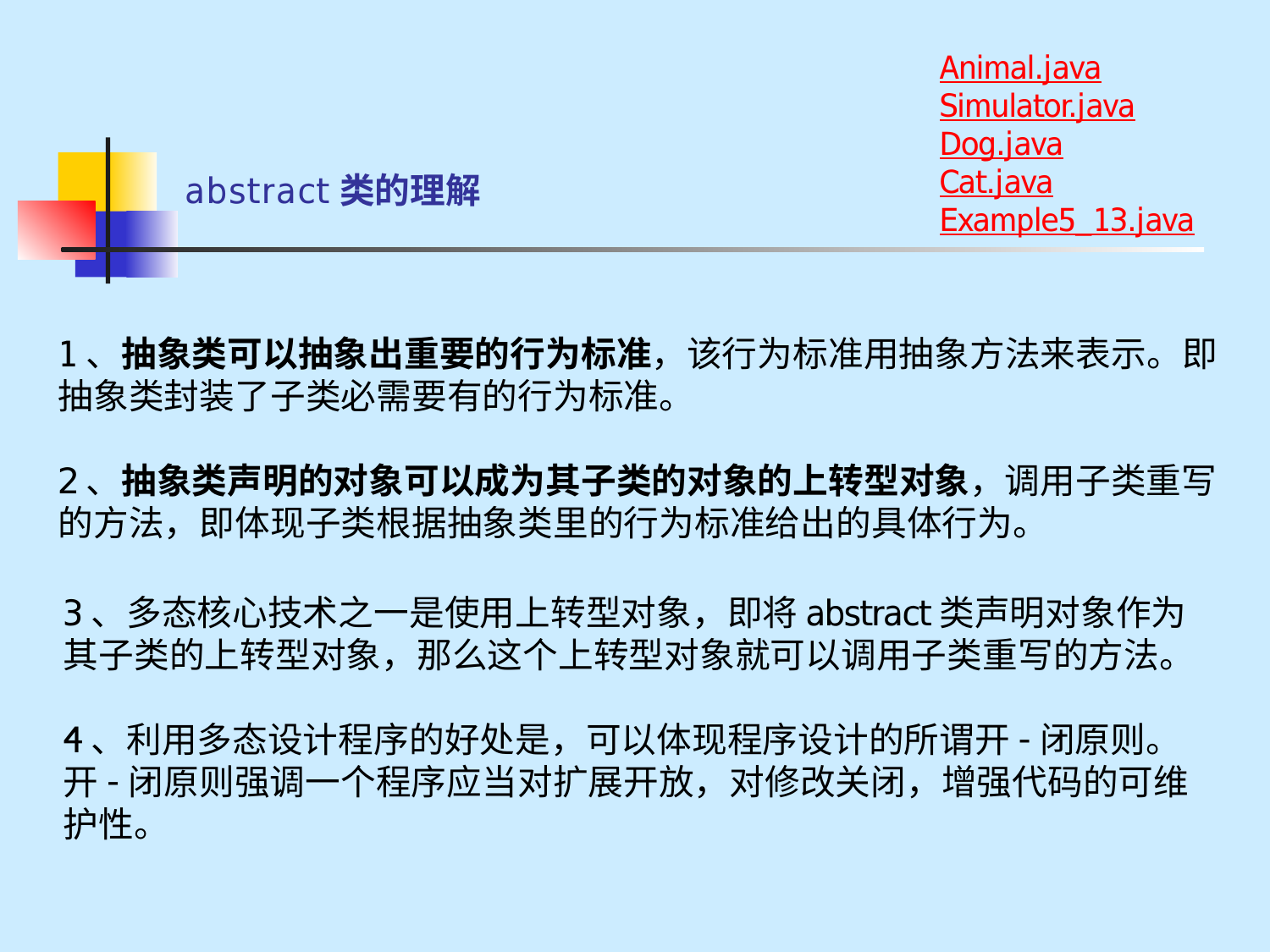

Animal.java
Simulator.java
Dog.java
Cat.java
Example5_13.java
# abstract类的理解
1、抽象类可以抽象出重要的行为标准，该行为标准用抽象方法来表示。即抽象类封装了子类必需要有的行为标准。

2、抽象类声明的对象可以成为其子类的对象的上转型对象，调用子类重写的方法，即体现子类根据抽象类里的行为标准给出的具体行为。
3、多态核心技术之一是使用上转型对象，即将abstract类声明对象作为其子类的上转型对象，那么这个上转型对象就可以调用子类重写的方法。

4、利用多态设计程序的好处是，可以体现程序设计的所谓开-闭原则。开-闭原则强调一个程序应当对扩展开放，对修改关闭，增强代码的可维护性。